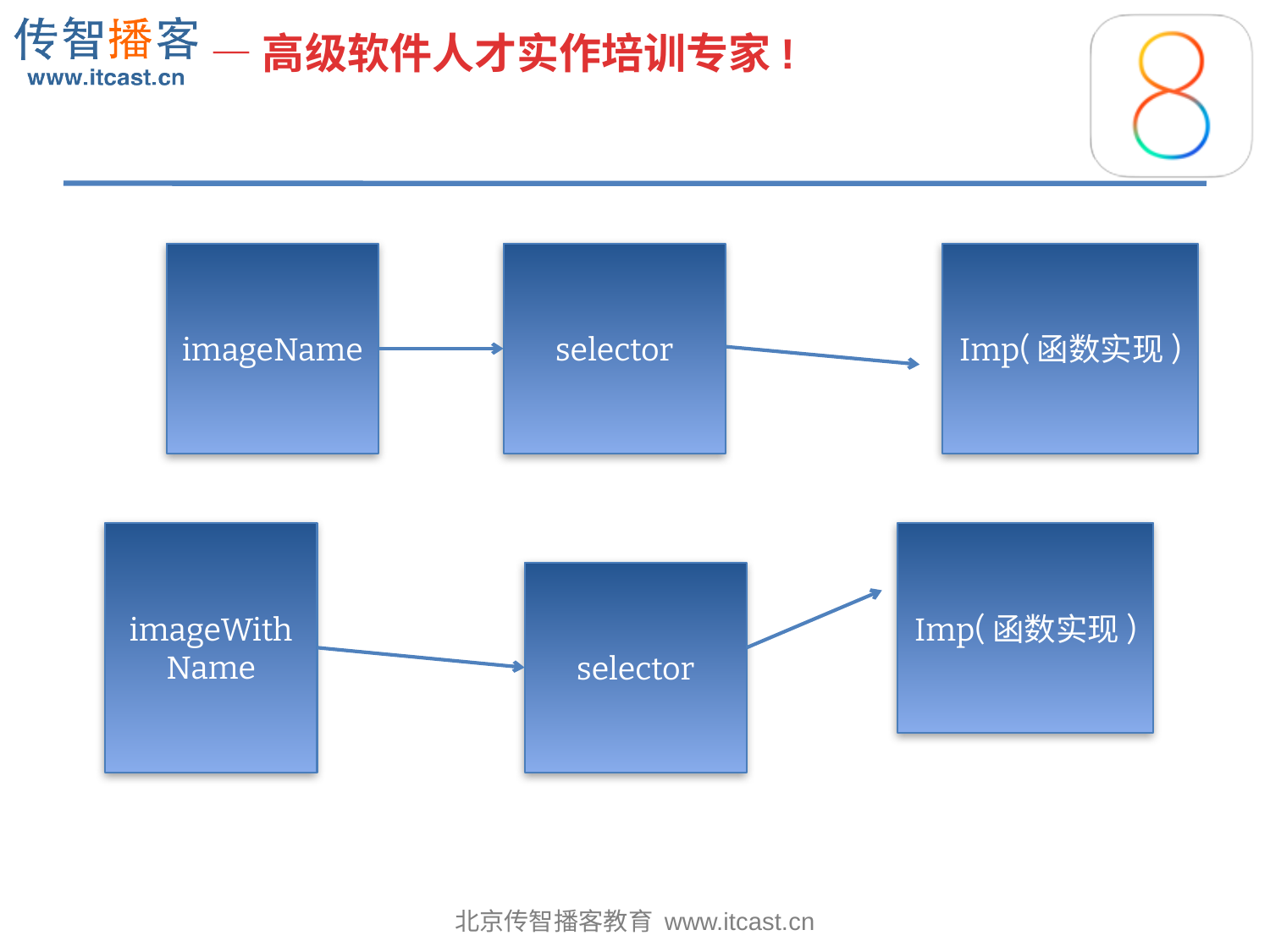

#
imageName
selector
Imp(函数实现)
imageWithName
Imp(函数实现)
selector